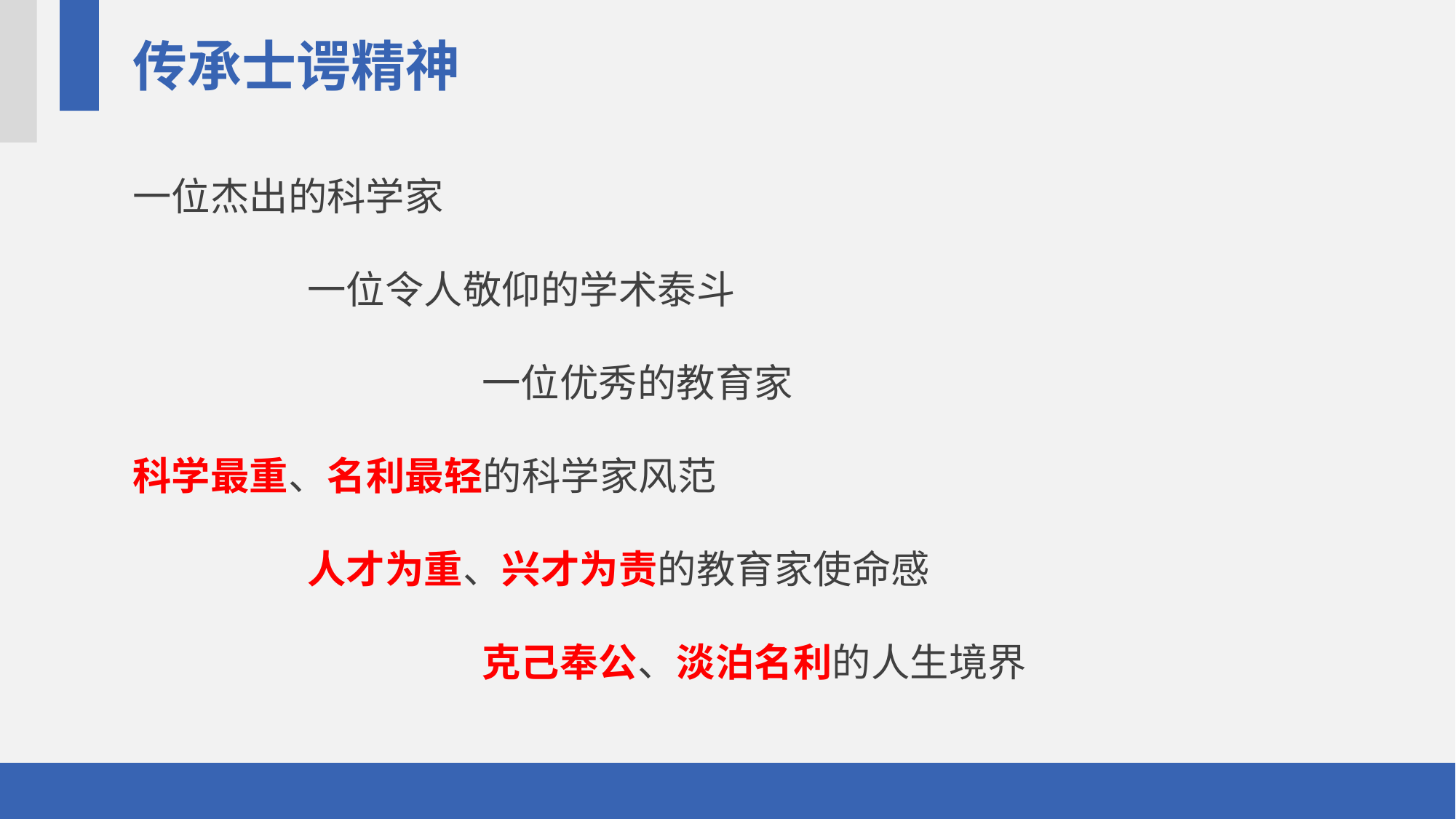

传承士谔精神
一位杰出的科学家

		一位令人敬仰的学术泰斗

				一位优秀的教育家

科学最重、名利最轻的科学家风范

		人才为重、兴才为责的教育家使命感

				克己奉公、淡泊名利的人生境界